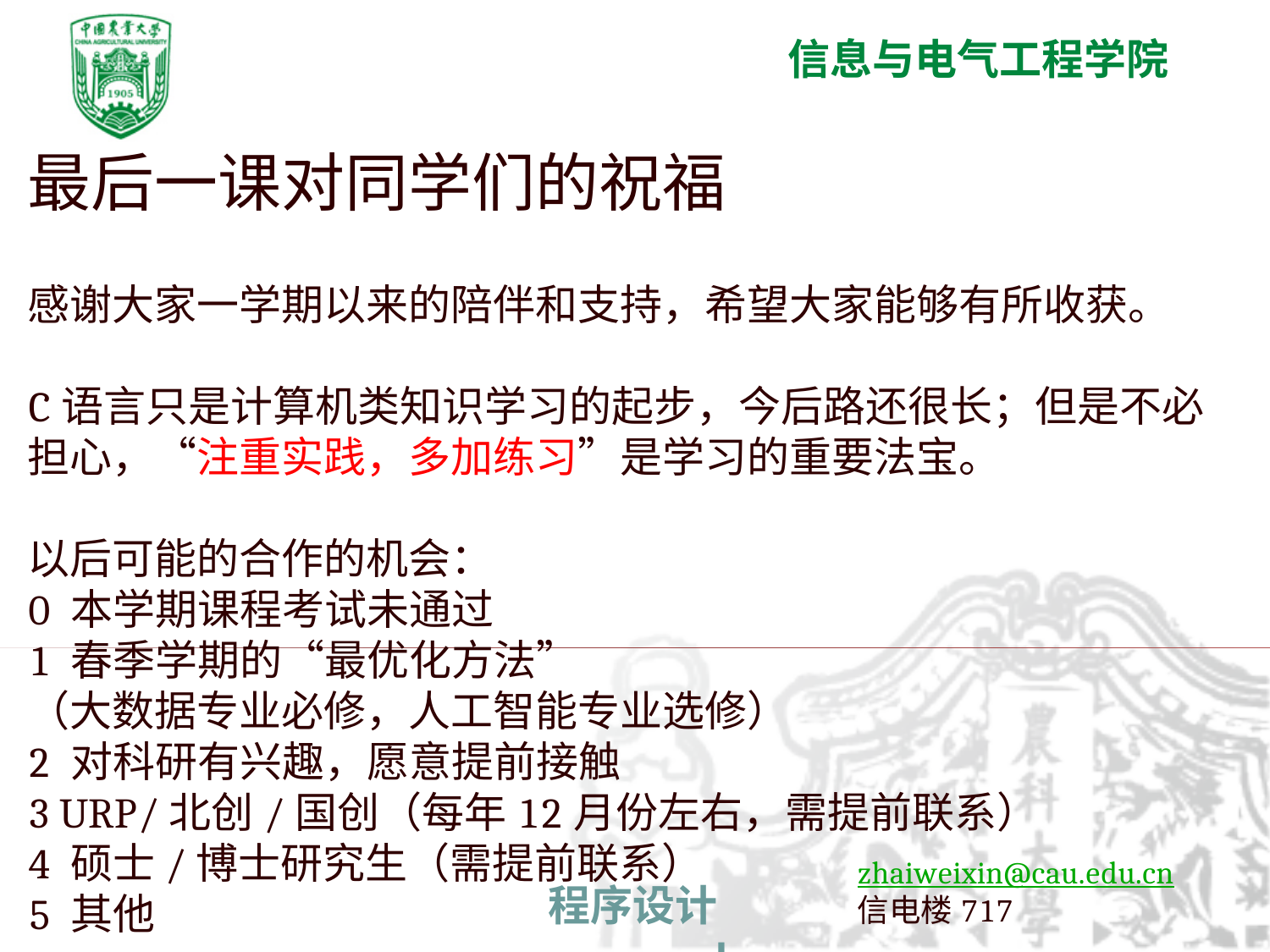

最后一课对同学们的祝福

感谢大家一学期以来的陪伴和支持，希望大家能够有所收获。

C语言只是计算机类知识学习的起步，今后路还很长；但是不必担心，“注重实践，多加练习”是学习的重要法宝。

以后可能的合作的机会：
0 本学期课程考试未通过
1 春季学期的“最优化方法”
（大数据专业必修，人工智能专业选修）
2 对科研有兴趣，愿意提前接触
3 URP/北创/国创（每年12月份左右，需提前联系）
4 硕士/博士研究生（需提前联系）
5 其他
zhaiweixin@cau.edu.cn
信电楼717